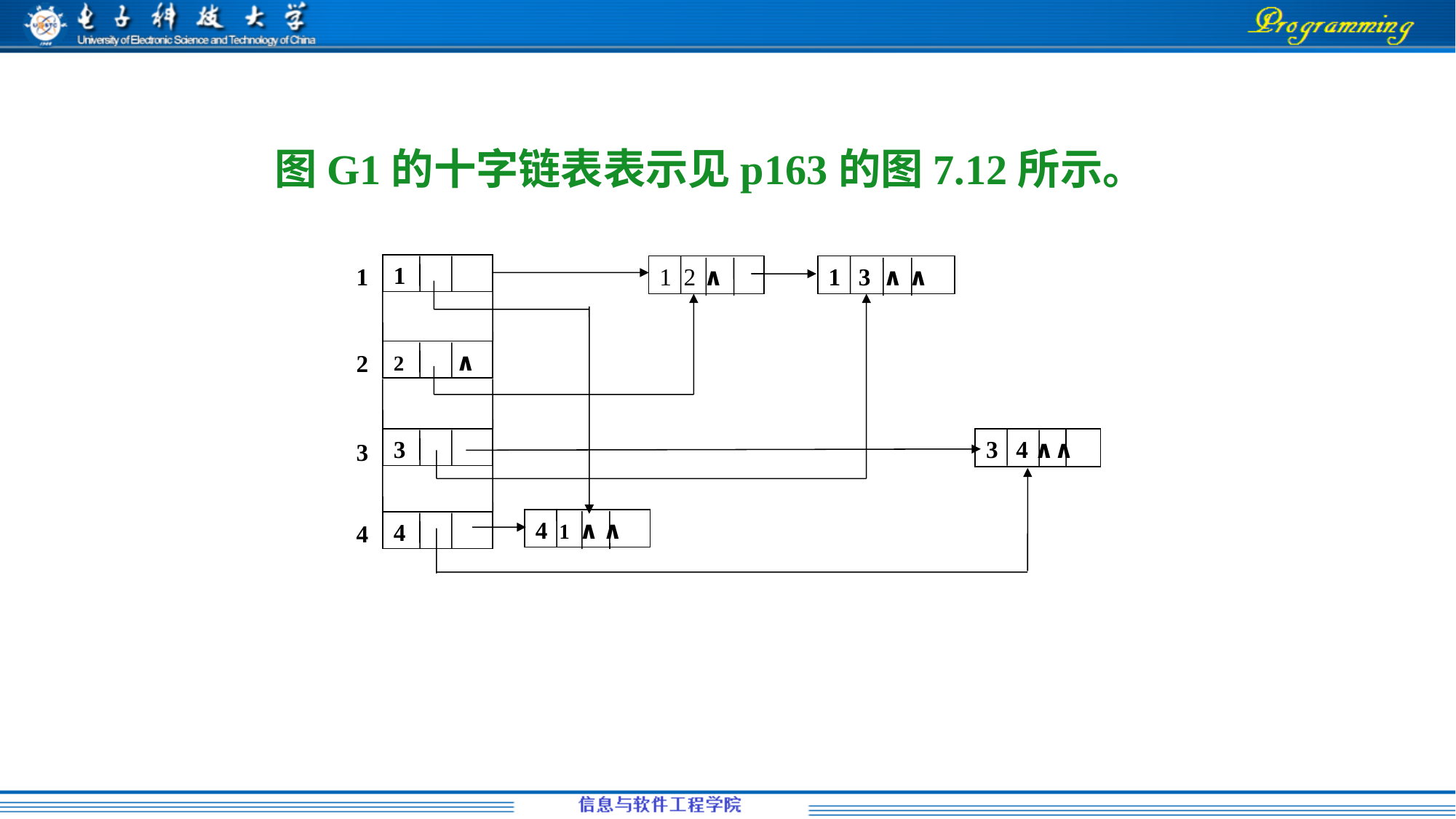

图G1的十字链表表示见p163的图7.12所示。
1
1

1  2  ∧

1   3  ∧ ∧

2            ∧
2

3
3   4 ∧∧

3

4   1  ∧ ∧

4
4